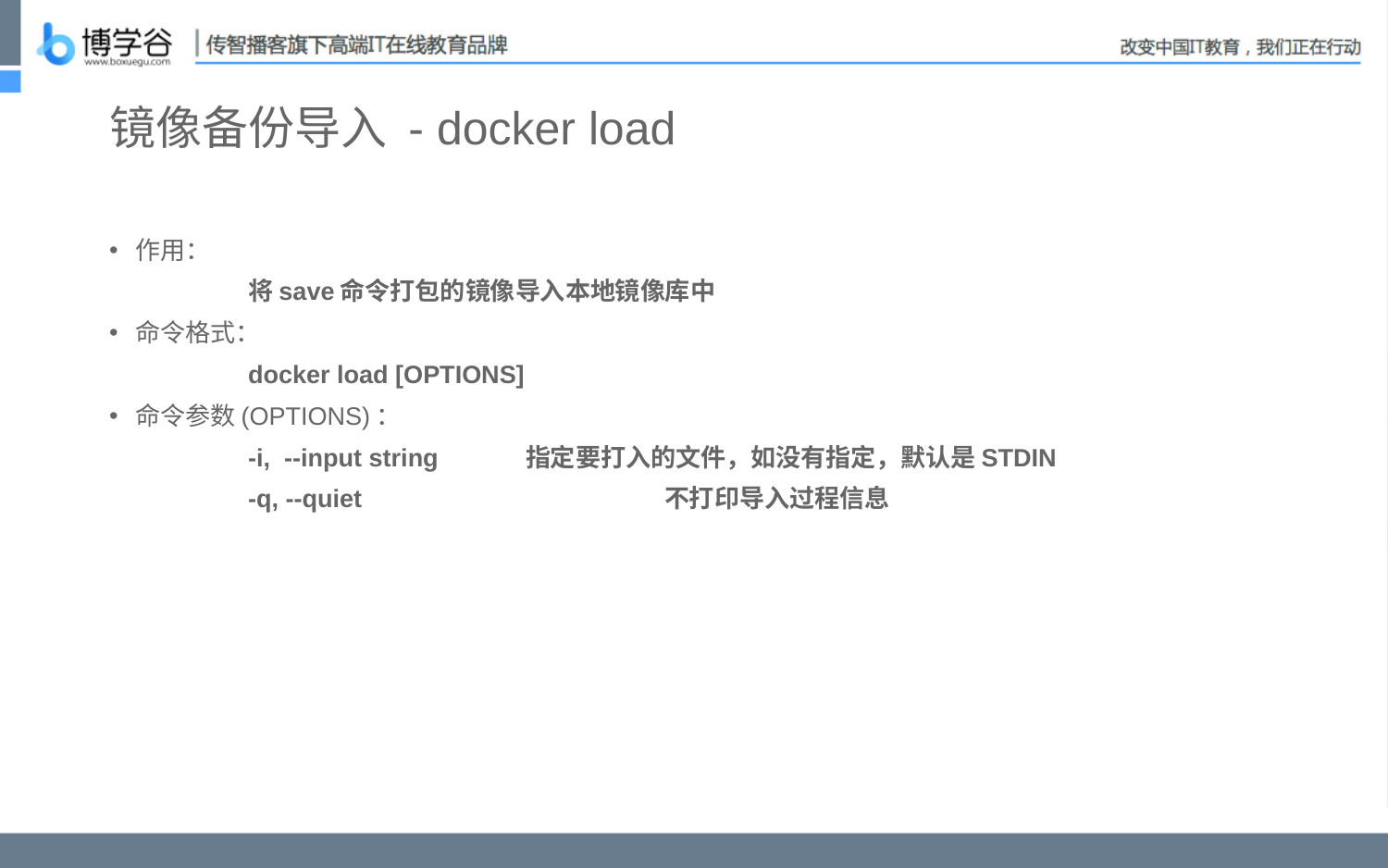

# 镜像备份导入 - docker load
作用：
	将save命令打包的镜像导入本地镜像库中
命令格式：
	docker load [OPTIONS]
命令参数(OPTIONS)：
	-i,  --input string   	指定要打入的文件，如没有指定，默认是STDIN
	-q, --quiet          		不打印导入过程信息